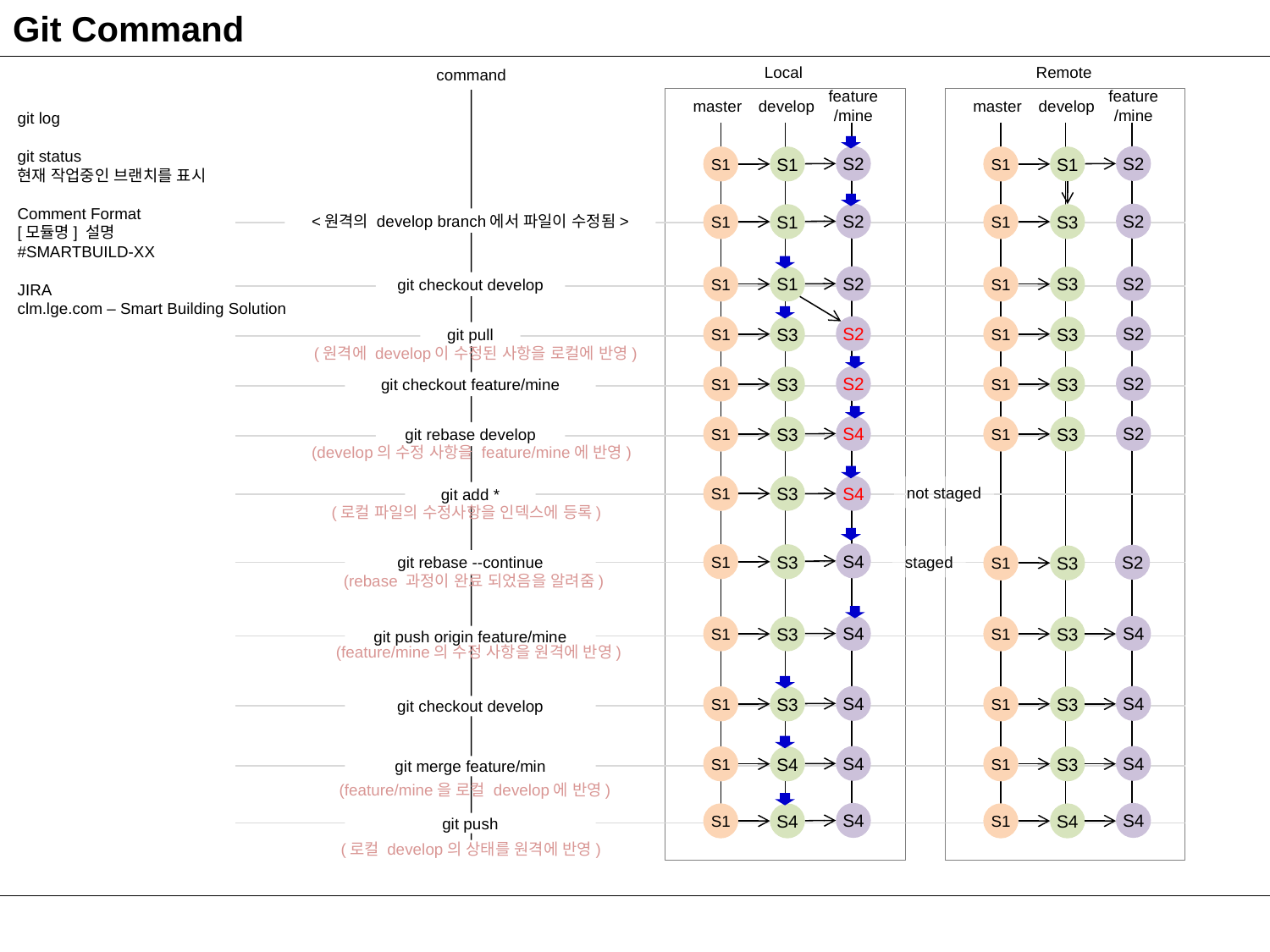

# Git Command
Local
Remote
command
feature
/mine
feature
/mine

master
develop
master
develop
git log

git status
현재 작업중인 브랜치를 표시

Comment Format
[모듈명] 설명
#SMARTBUILD-XX

JIRA
clm.lge.com – Smart Building Solution

S2
S2
S1
S1
S1
S1

S2
S2
S1
S1
S1
S3
<원격의 develop branch에서 파일이 수정됨>

S2
S2
S1
S1
S1
S3
git checkout develop

S2
S2
S1
S3
S1
S3
git pull
(원격에 develop이 수정된 사항을 로컬에 반영)

S2
S2
S1
S3
S1
S3
git checkout feature/mine

S4
S2
S1
S3
S1
S3
git rebase develop
(develop의 수정 사항을 feature/mine에 반영)

S1
S3
S4
not staged
git add *
(로컬 파일의 수정사항을 인덱스에 등록)

S4
S1
S3
S2
S1
S3
staged
git rebase --continue
(rebase 과정이 완료 되었음을 알려줌)

S4
S4
S1
S3
S1
S3
git push origin feature/mine
(feature/mine의 수정 사항을 원격에 반영)

S4
S4
S1
S3
S1
S3
git checkout develop

S4
S4
S1
S4
S1
S3
git merge feature/min
(feature/mine을 로컬 develop에 반영)

S4
S4
S1
S4
S1
S4
git push
(로컬 develop의 상태를 원격에 반영)